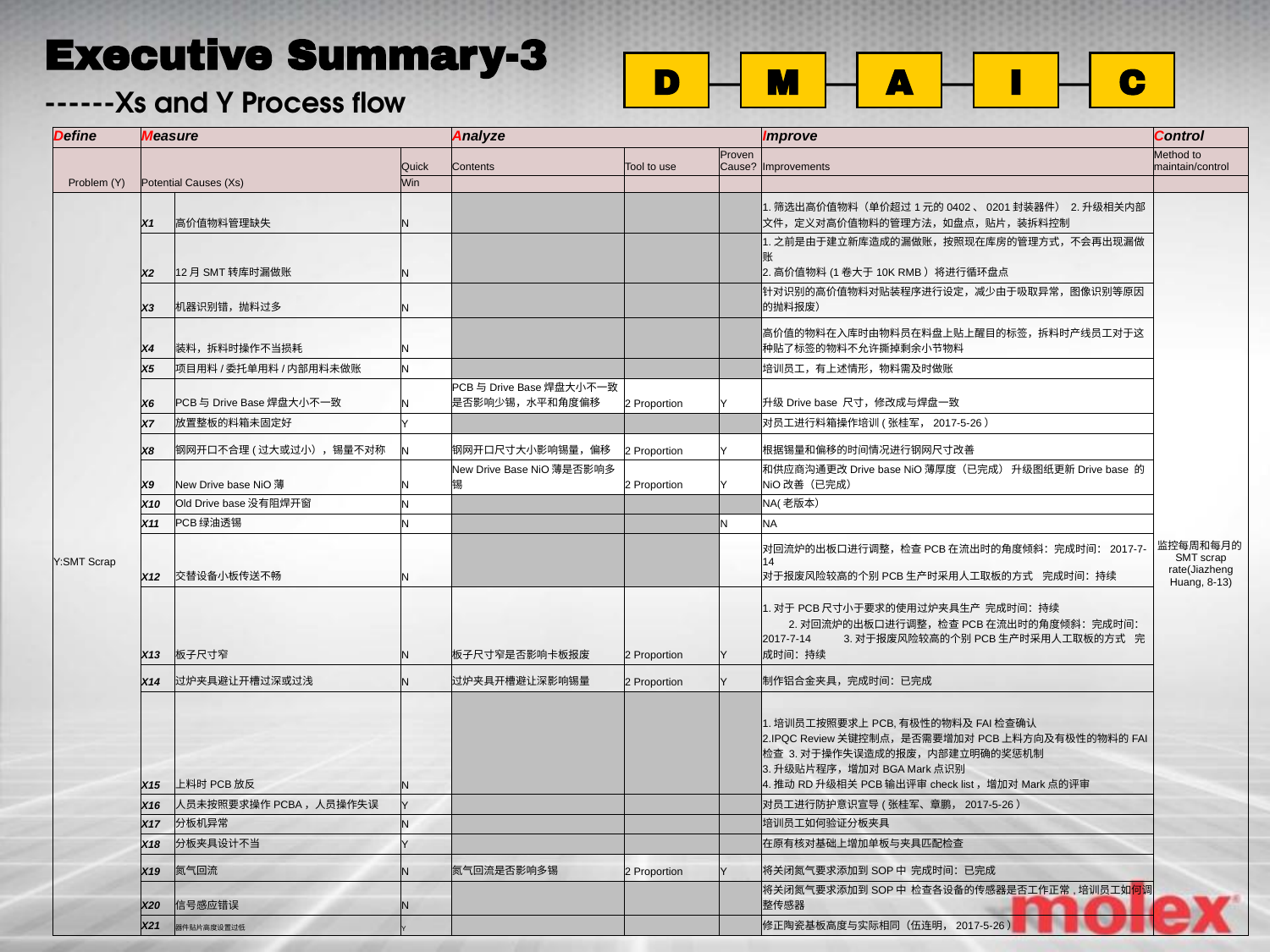

Executive Summary-3
------Xs and Y Process flow
| Define | Measure |  |  | Analyze |  |  | Improve | Control |
| --- | --- | --- | --- | --- | --- | --- | --- | --- |
| Problem (Y) | Potential Causes (Xs) |  | Quick | Contents | Tool to use | Proven Cause? | Improvements | Method to maintain/control |
|  |  |  | Win |  |  |  |  |  |
| Y:SMT Scrap | X1 | 高价值物料管理缺失 | N |  |  |  | 1.筛选出高价值物料（单价超过1元的0402、0201封装器件） 2.升级相关内部文件，定义对高价值物料的管理方法，如盘点，贴片，装拆料控制 | 监控每周和每月的SMT scrap rate(Jiazheng Huang, 8-13) |
|  | X2 | 12月SMT转库时漏做账 | N |  |  |  | 1.之前是由于建立新库造成的漏做账，按照现在库房的管理方式，不会再出现漏做账 2.高价值物料(1卷大于10K RMB）将进行循环盘点 |  |
|  | X3 | 机器识别错，抛料过多 | N |  |  |  | 针对识别的高价值物料对贴装程序进行设定，减少由于吸取异常，图像识别等原因的抛料报废） |  |
|  | X4 | 装料，拆料时操作不当损耗 | N |  |  |  | 高价值的物料在入库时由物料员在料盘上贴上醒目的标签，拆料时产线员工对于这种贴了标签的物料不允许撕掉剩余小节物料 |  |
|  | X5 | 项目用料/委托单用料/内部用料未做账 | N |  |  |  | 培训员工，有上述情形，物料需及时做账 |  |
|  | X6 | PCB与Drive Base焊盘大小不一致 | N | PCB与Drive Base焊盘大小不一致是否影响少锡，水平和角度偏移 | 2 Proportion | Y | 升级Drive base 尺寸，修改成与焊盘一致 |  |
|  | X7 | 放置整板的料箱未固定好 | Y |  |  |  | 对员工进行料箱操作培训(张桂军，2017-5-26） |  |
|  | X8 | 钢网开口不合理(过大或过小），锡量不对称 | N | 钢网开口尺寸大小影响锡量，偏移 | 2 Proportion | Y | 根据锡量和偏移的时间情况进行钢网尺寸改善 |  |
|  | X9 | New Drive base NiO薄 | N | New Drive Base NiO薄是否影响多锡 | 2 Proportion | Y | 和供应商沟通更改Drive base NiO薄厚度（已完成） 升级图纸更新Drive base 的NiO改善（已完成） |  |
|  | X10 | Old Drive base没有阻焊开窗 | N |  |  |  | NA(老版本） |  |
|  | X11 | PCB绿油透锡 | N |  |  | N | NA |  |
|  | X12 | 交替设备小板传送不畅 | N |  |  |  | 对回流炉的出板口进行调整，检查PCB在流出时的角度倾斜：完成时间：2017-7-14 对于报废风险较高的个别PCB生产时采用人工取板的方式 完成时间：持续 |  |
|  | X13 | 板子尺寸窄 | N | 板子尺寸窄是否影响卡板报废 | 2 Proportion | Y | 1.对于PCB尺寸小于要求的使用过炉夹具生产 完成时间：持续 2.对回流炉的出板口进行调整，检查PCB在流出时的角度倾斜：完成时间：2017-7-14 3.对于报废风险较高的个别PCB生产时采用人工取板的方式 完成时间：持续 |  |
|  | X14 | 过炉夹具避让开槽过深或过浅 | N | 过炉夹具开槽避让深影响锡量 | 2 Proportion | Y | 制作铝合金夹具，完成时间：已完成 |  |
|  | X15 | 上料时PCB放反 | N |  |  |  | 1.培训员工按照要求上PCB,有极性的物料及FAI检查确认 2.IPQC Review关键控制点，是否需要增加对PCB上料方向及有极性的物料的FAI检查 3.对于操作失误造成的报废，内部建立明确的奖惩机制 3.升级贴片程序，增加对BGA Mark点识别 4.推动RD升级相关PCB输出评审check list，增加对Mark点的评审 |  |
|  | X16 | 人员未按照要求操作PCBA，人员操作失误 | Y |  |  |  | 对员工进行防护意识宣导(张桂军、章鹏，2017-5-26） |  |
|  | X17 | 分板机异常 | N |  |  |  | 培训员工如何验证分板夹具 |  |
|  | X18 | 分板夹具设计不当 | Y |  |  |  | 在原有核对基础上增加单板与夹具匹配检查 |  |
|  | X19 | 氮气回流 | N | 氮气回流是否影响多锡 | 2 Proportion | Y | 将关闭氮气要求添加到SOP中 完成时间：已完成 |  |
|  | X20 | 信号感应错误 | N |  |  |  | 将关闭氮气要求添加到SOP中 检查各设备的传感器是否工作正常,培训员工如何调整传感器 |  |
|  | X21 | 器件贴片高度设置过低 | Y |  |  |  | 修正陶瓷基板高度与实际相同（伍连明，2017-5-26） |  |